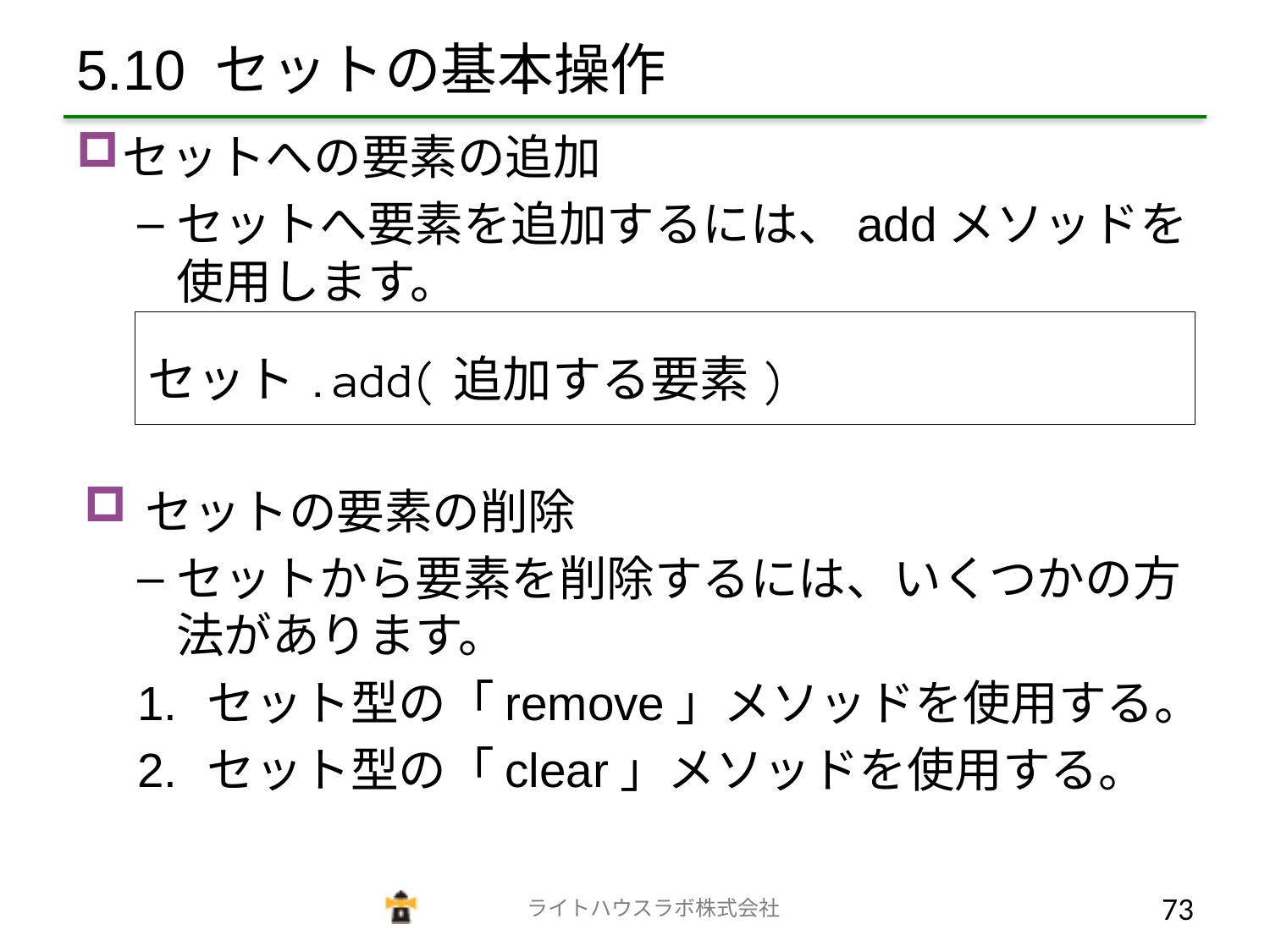

# 5.10 セットの基本操作
セットへの要素の追加
セットへ要素を追加するには、addメソッドを使用します。

セットの要素の削除
セットから要素を削除するには、いくつかの方法があります。
セット型の「remove」メソッドを使用する。
セット型の「clear」メソッドを使用する。
セット.add(追加する要素)
　　　　　　　　　　　　　ライトハウスラボ株式会社
73